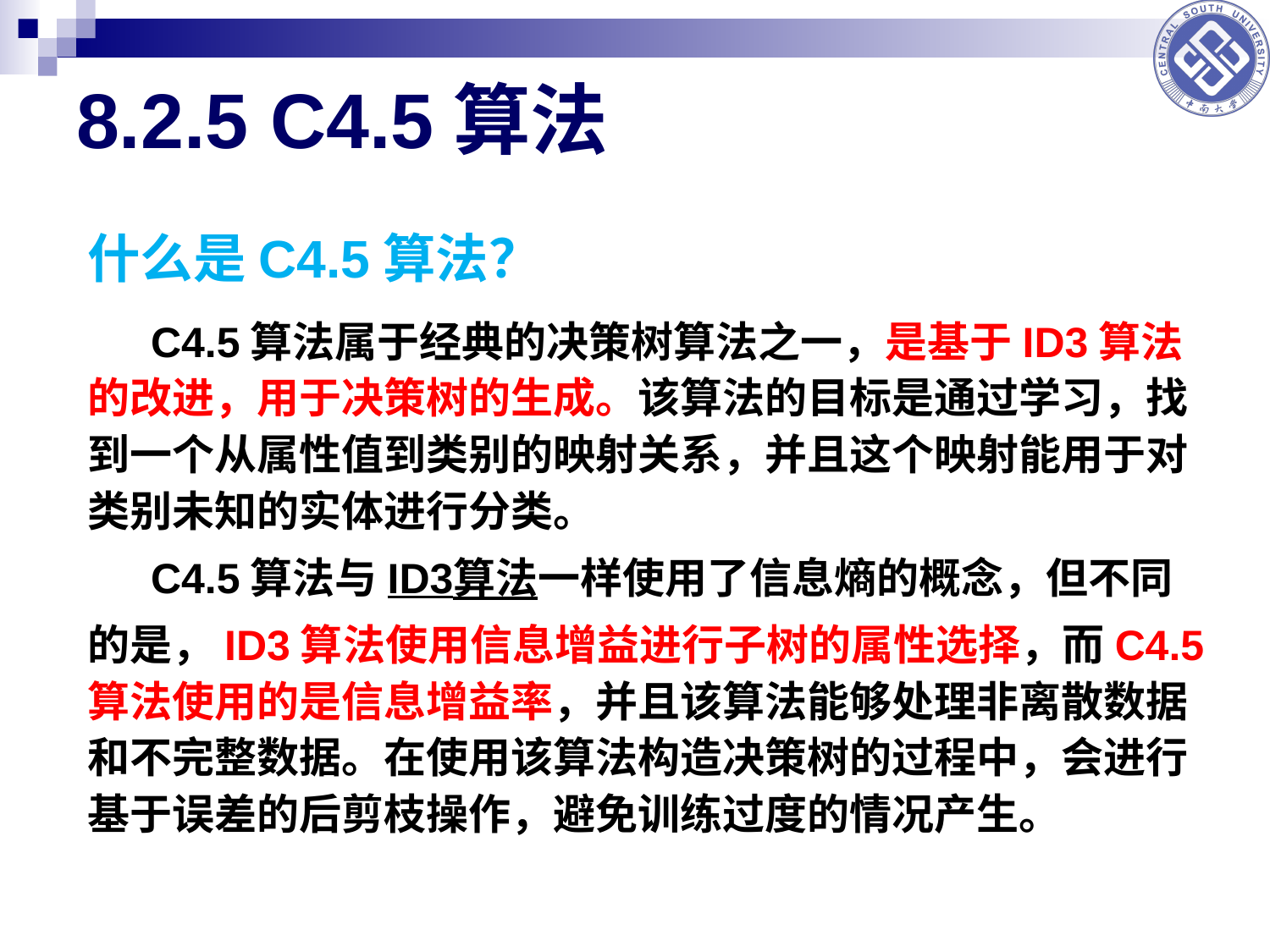

# 8.2.5 C4.5算法
什么是C4.5算法？
C4.5算法属于经典的决策树算法之一，是基于ID3算法的改进，用于决策树的生成。该算法的目标是通过学习，找到一个从属性值到类别的映射关系，并且这个映射能用于对类别未知的实体进行分类。
C4.5算法与ID3算法一样使用了信息熵的概念，但不同的是，ID3算法使用信息增益进行子树的属性选择，而C4.5算法使用的是信息增益率，并且该算法能够处理非离散数据和不完整数据。在使用该算法构造决策树的过程中，会进行基于误差的后剪枝操作，避免训练过度的情况产生。